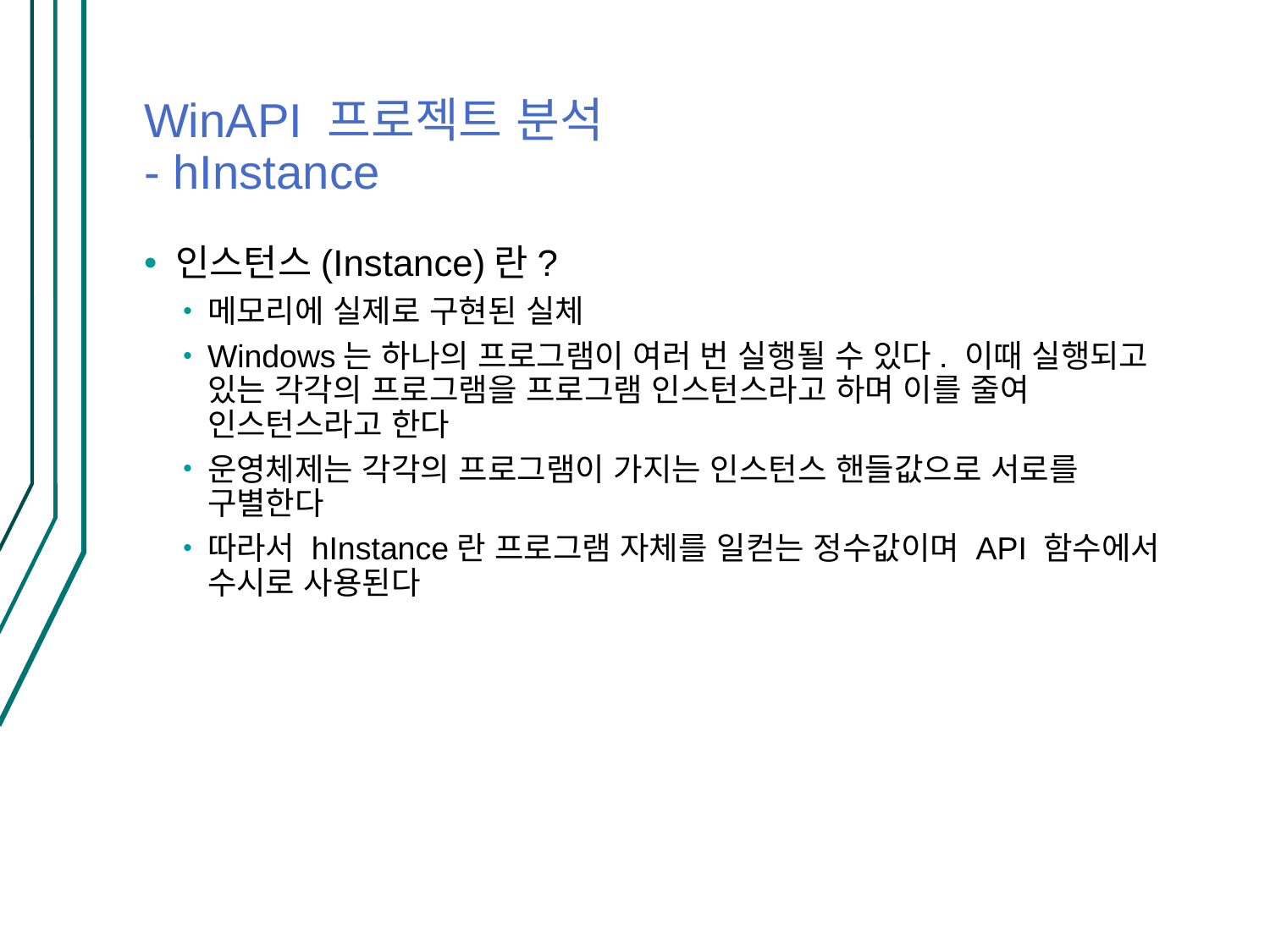

# WinAPI 프로젝트 분석 - hInstance
인스턴스(Instance)란?
메모리에 실제로 구현된 실체
Windows는 하나의 프로그램이 여러 번 실행될 수 있다. 이때 실행되고 있는 각각의 프로그램을 프로그램 인스턴스라고 하며 이를 줄여 인스턴스라고 한다
운영체제는 각각의 프로그램이 가지는 인스턴스 핸들값으로 서로를 구별한다
따라서 hInstance란 프로그램 자체를 일컫는 정수값이며 API 함수에서 수시로 사용된다